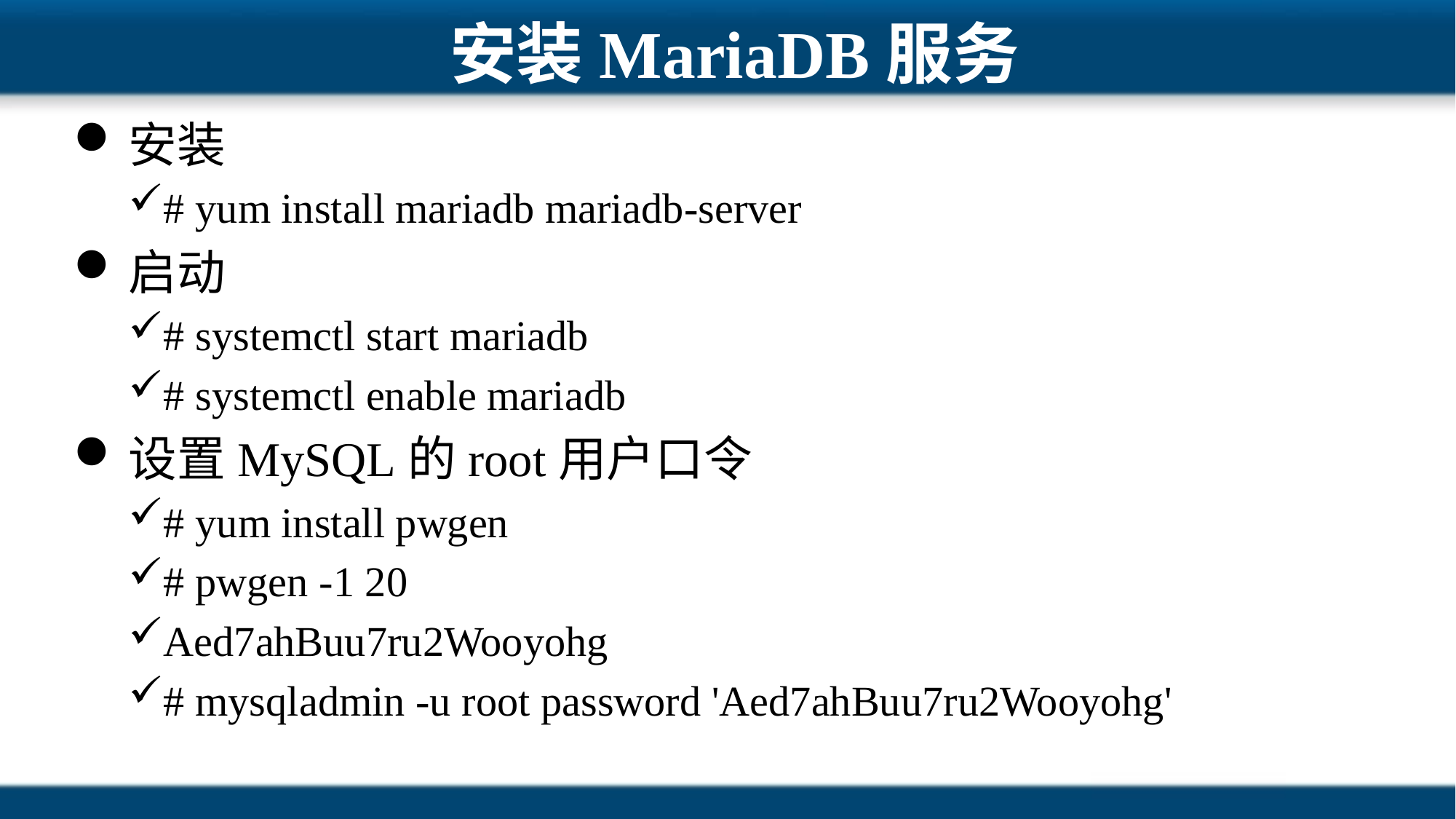

# 安装MariaDB服务
安装
# yum install mariadb mariadb-server
启动
# systemctl start mariadb
# systemctl enable mariadb
设置MySQL的root用户口令
# yum install pwgen
# pwgen -1 20
Aed7ahBuu7ru2Wooyohg
# mysqladmin -u root password 'Aed7ahBuu7ru2Wooyohg'